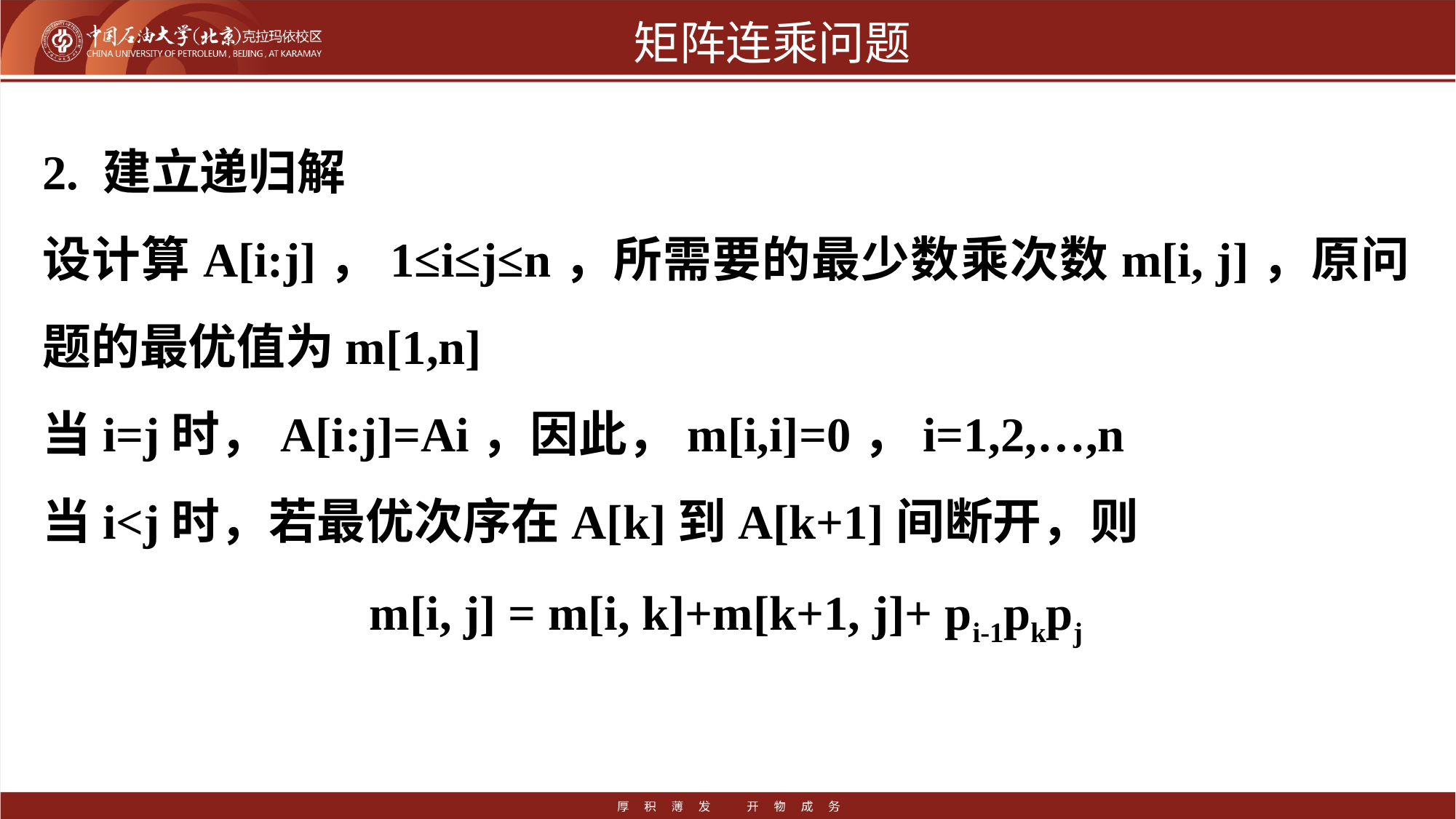

# 矩阵连乘问题
2. 建立递归解
设计算A[i:j]，1≤i≤j≤n，所需要的最少数乘次数m[i, j]，原问题的最优值为m[1,n]
当i=j时，A[i:j]=Ai，因此，m[i,i]=0，i=1,2,…,n
当i<j时，若最优次序在A[k]到A[k+1]间断开，则
m[i, j] = m[i, k]+m[k+1, j]+ pi-1pkpj